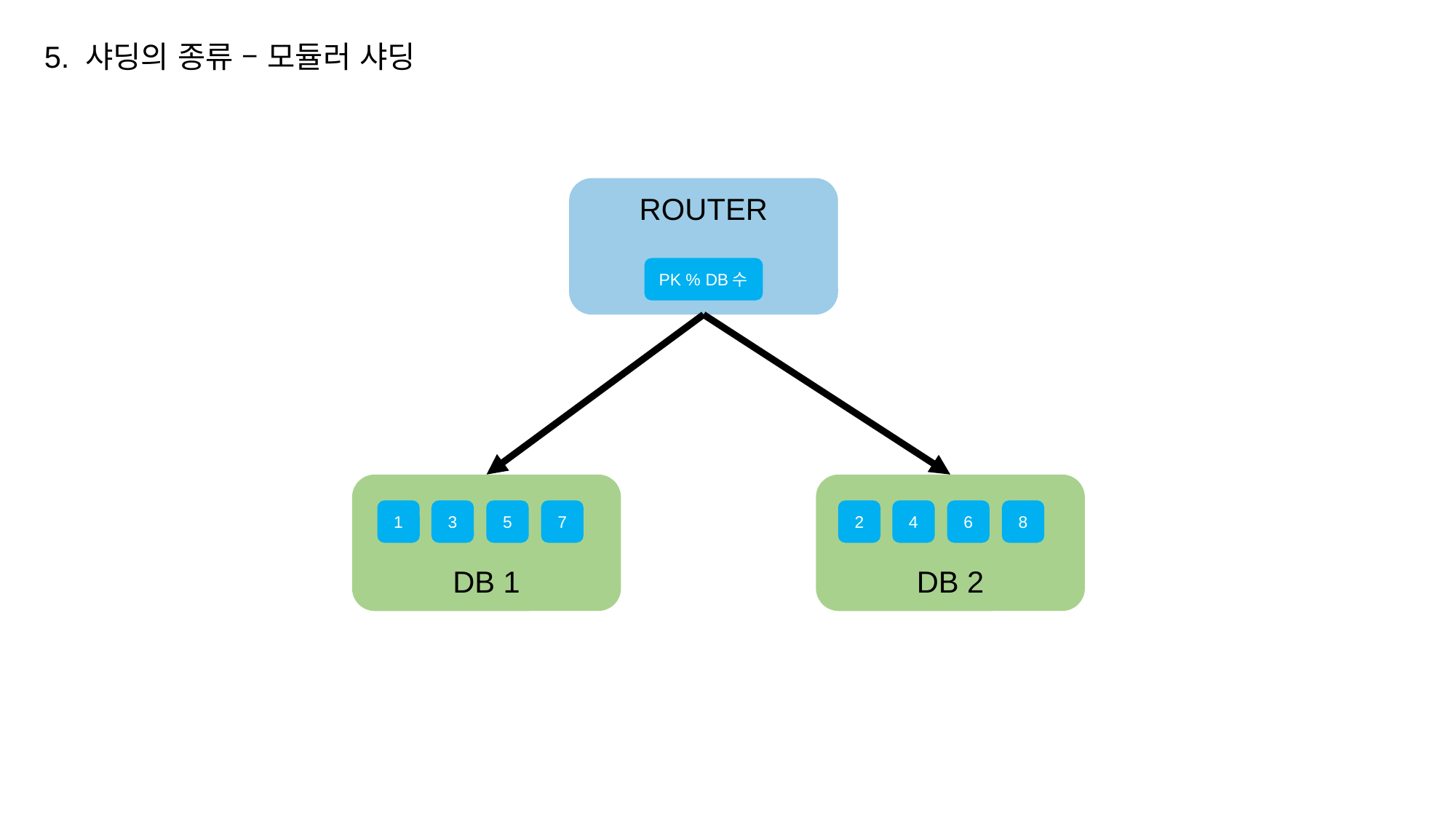

5. 샤딩의 종류 – 모듈러 샤딩
ROUTER
PK % DB수
DB 2
DB 1
1
3
5
7
2
4
6
8